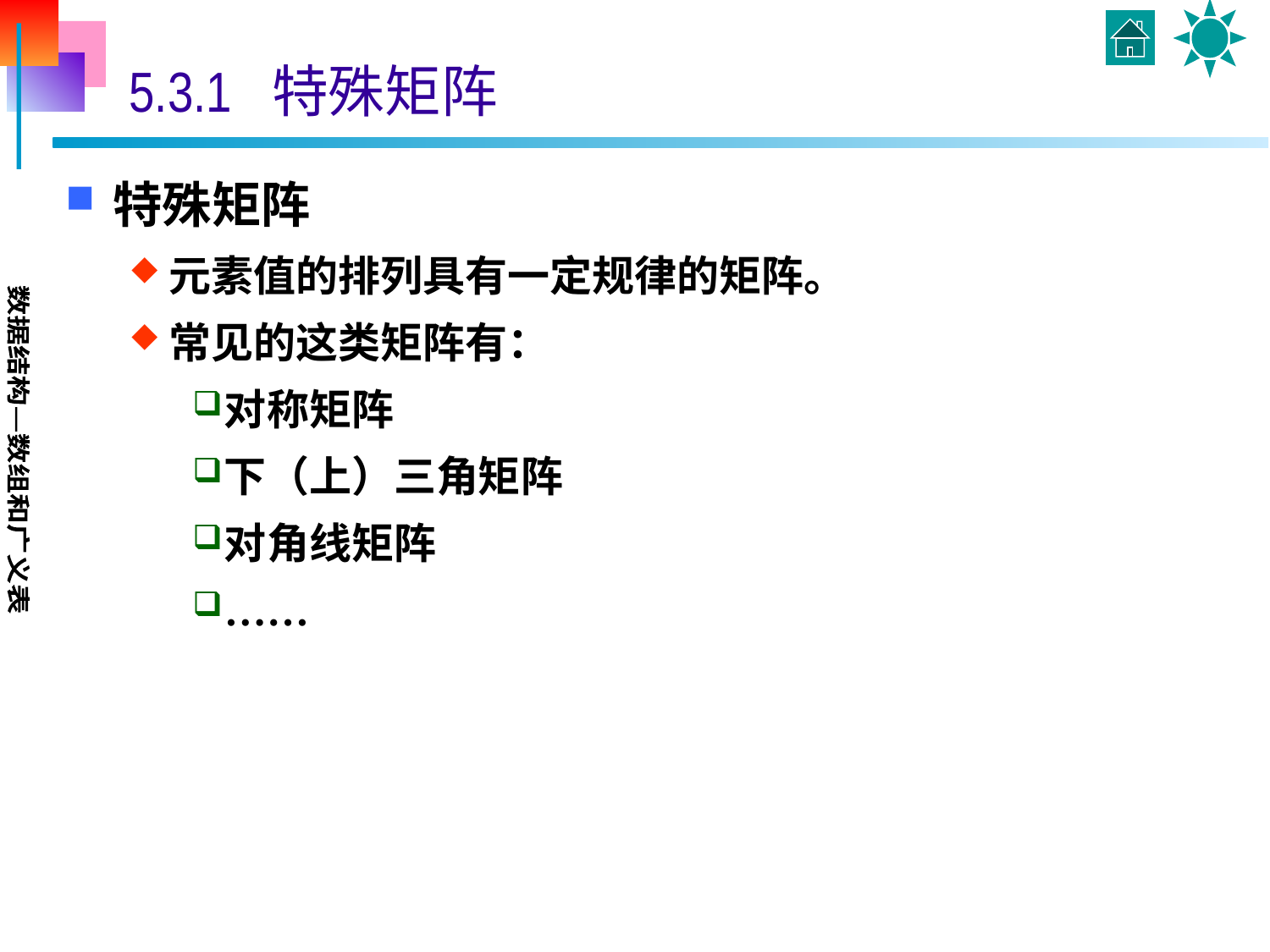

# 5.3.1  特殊矩阵
特殊矩阵
元素值的排列具有一定规律的矩阵。
常见的这类矩阵有：
对称矩阵
下（上）三角矩阵
对角线矩阵
……
22